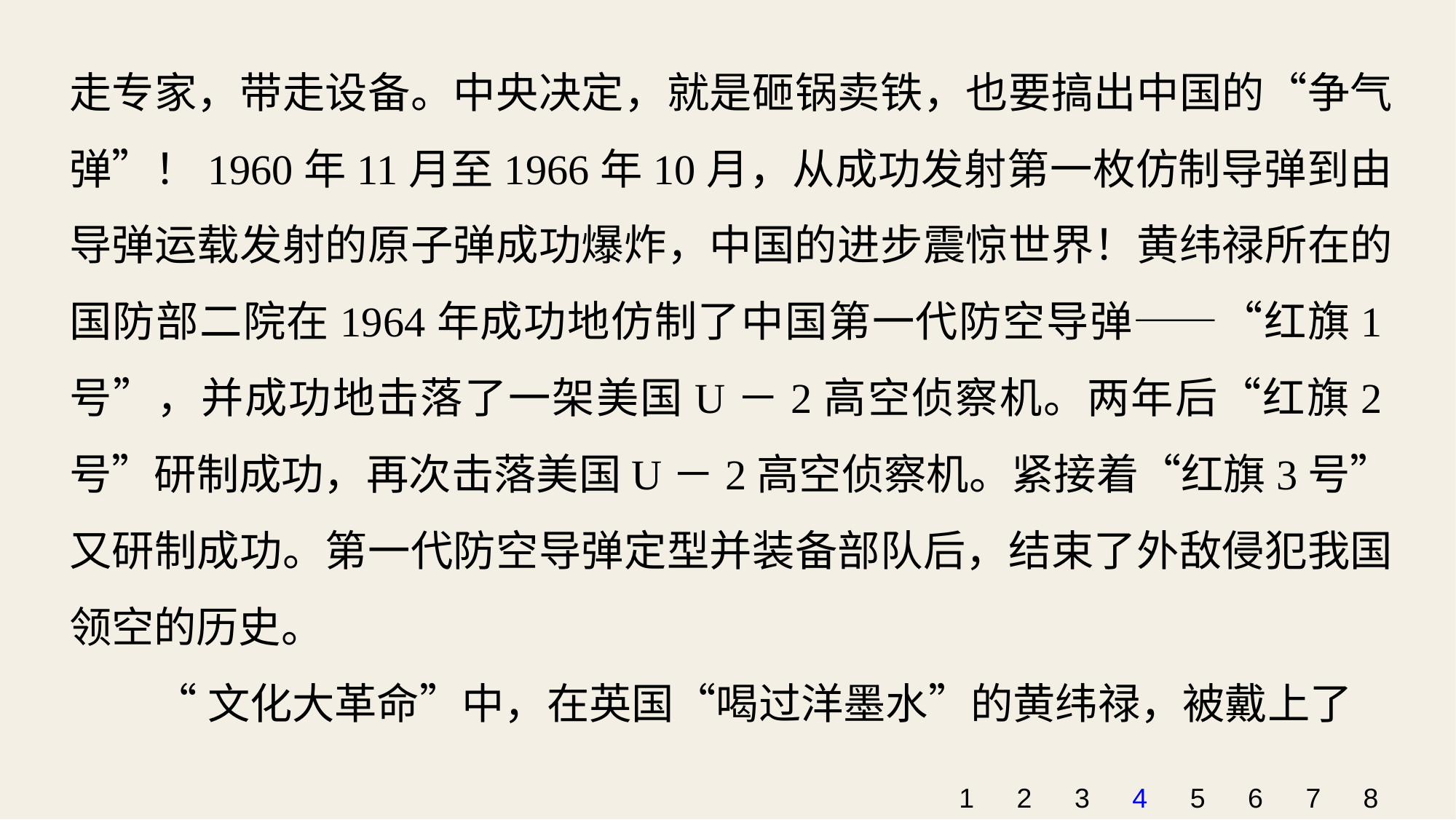

走专家，带走设备。中央决定，就是砸锅卖铁，也要搞出中国的“争气弹”！1960年11月至1966年10月，从成功发射第一枚仿制导弹到由导弹运载发射的原子弹成功爆炸，中国的进步震惊世界！黄纬禄所在的国防部二院在1964年成功地仿制了中国第一代防空导弹——“红旗1号”，并成功地击落了一架美国U－2高空侦察机。两年后“红旗2号”研制成功，再次击落美国U－2高空侦察机。紧接着“红旗3号”又研制成功。第一代防空导弹定型并装备部队后，结束了外敌侵犯我国领空的历史。
“文化大革命”中，在英国“喝过洋墨水”的黄纬禄，被戴上了
1
2
3
4
5
6
7
8